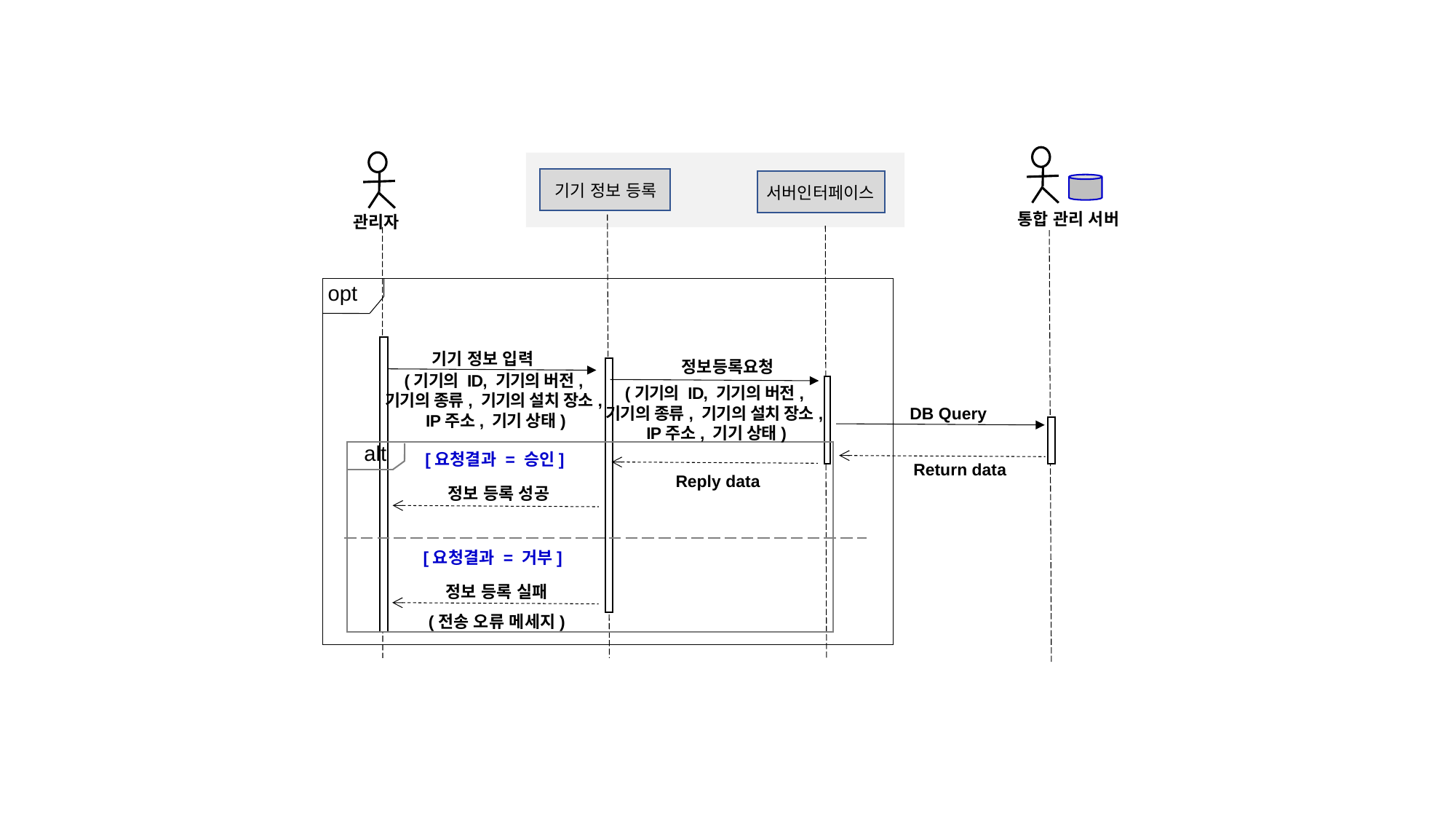

기기 정보 등록
서버인터페이스
통합 관리 서버
관리자
opt

  기기 정보 입력
정보등록요청

(기기의 ID, 기기의 버전,
기기의 종류, 기기의 설치 장소,
IP주소, 기기 상태)

(기기의 ID, 기기의 버전,
기기의 종류, 기기의 설치 장소,
IP주소, 기기 상태)
DB Query

alt

[요청결과 = 승인]
Return data
Reply data
정보 등록 성공

[요청결과 = 거부]
정보 등록 실패
(전송 오류 메세지)